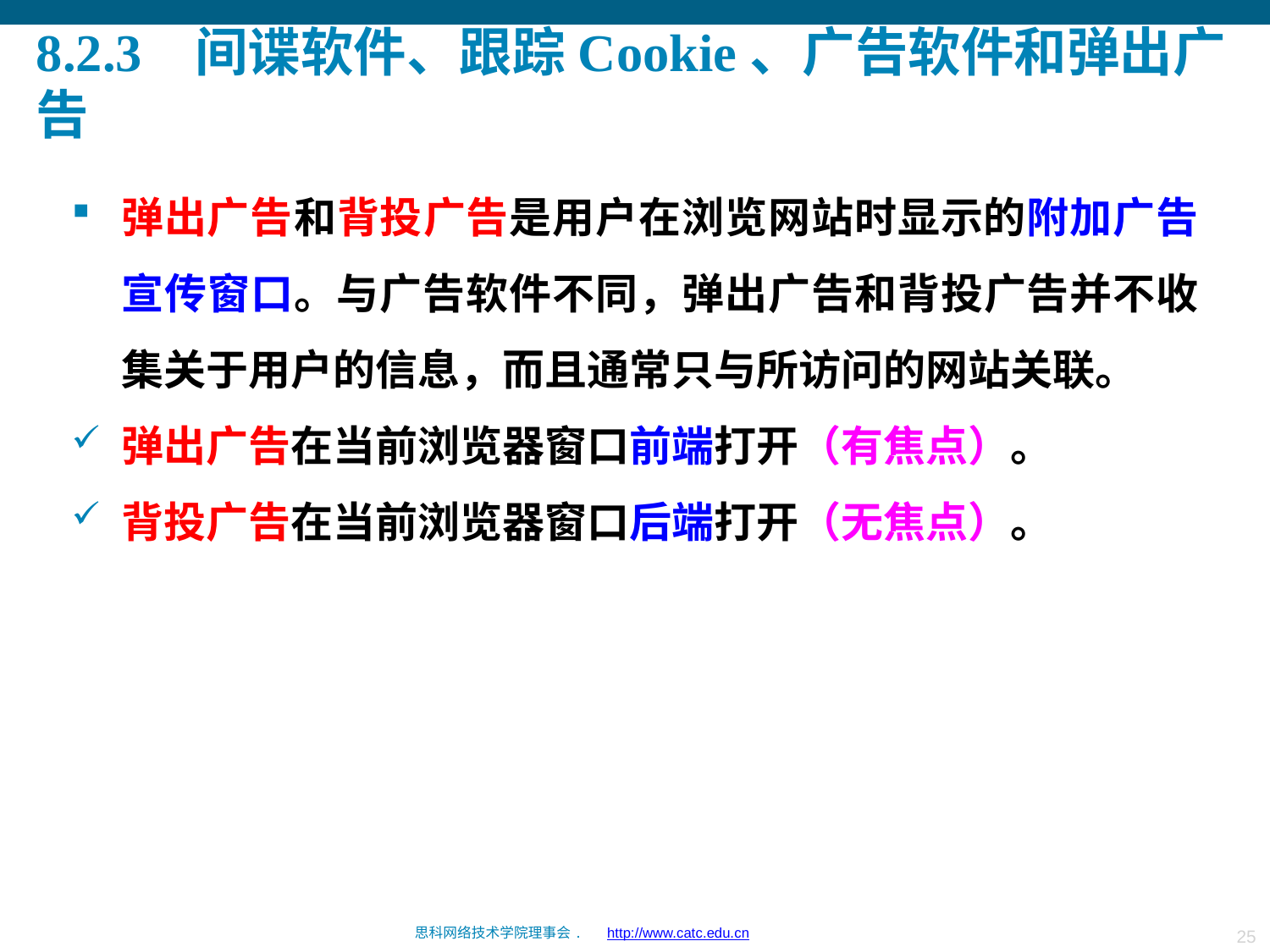

# 8.2.3   间谍软件、跟踪Cookie、广告软件和弹出广告
弹出广告和背投广告是用户在浏览网站时显示的附加广告宣传窗口。与广告软件不同，弹出广告和背投广告并不收集关于用户的信息，而且通常只与所访问的网站关联。
弹出广告在当前浏览器窗口前端打开（有焦点）。
背投广告在当前浏览器窗口后端打开（无焦点）。